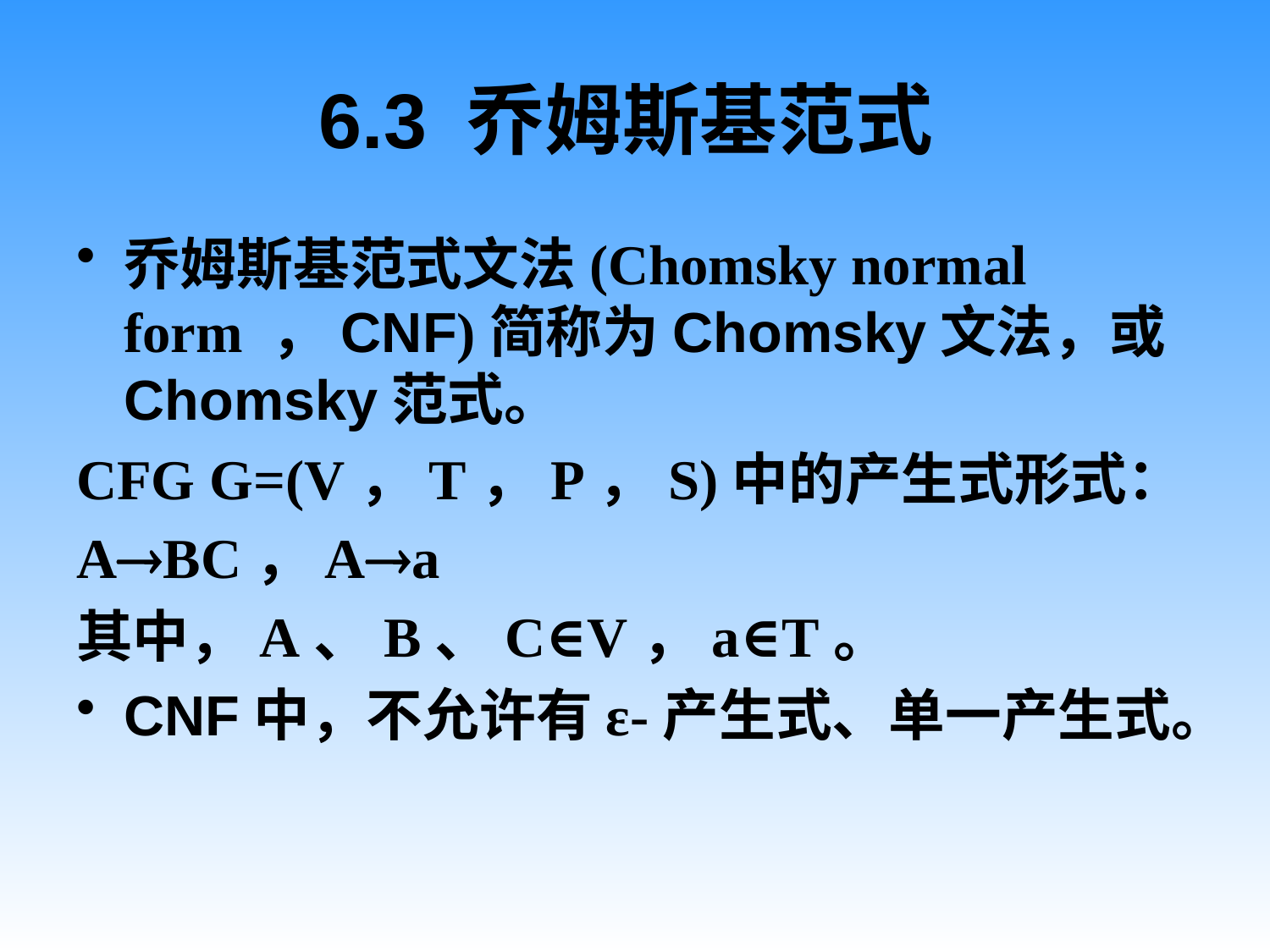

# 6.3 乔姆斯基范式
乔姆斯基范式文法(Chomsky normal form ，CNF)简称为Chomsky文法，或Chomsky范式。
CFG G=(V，T，P，S)中的产生式形式：
A→BC，A→a
其中，A、B、C∈V，a∈T。
CNF中，不允许有ε-产生式、单一产生式。

82